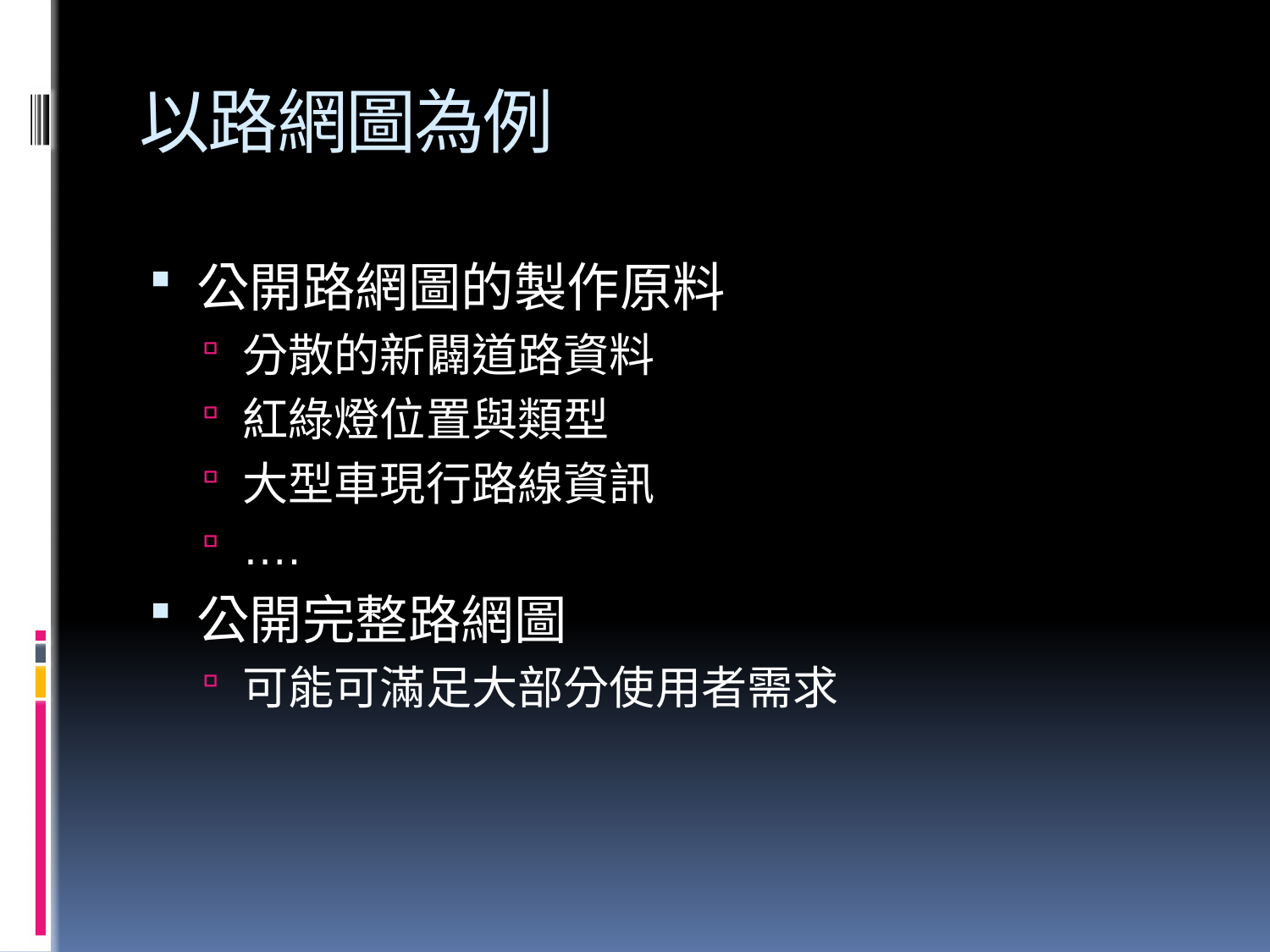

# 以路網圖為例
公開路網圖的製作原料
分散的新闢道路資料
紅綠燈位置與類型
大型車現行路線資訊
….
公開完整路網圖
可能可滿足大部分使用者需求